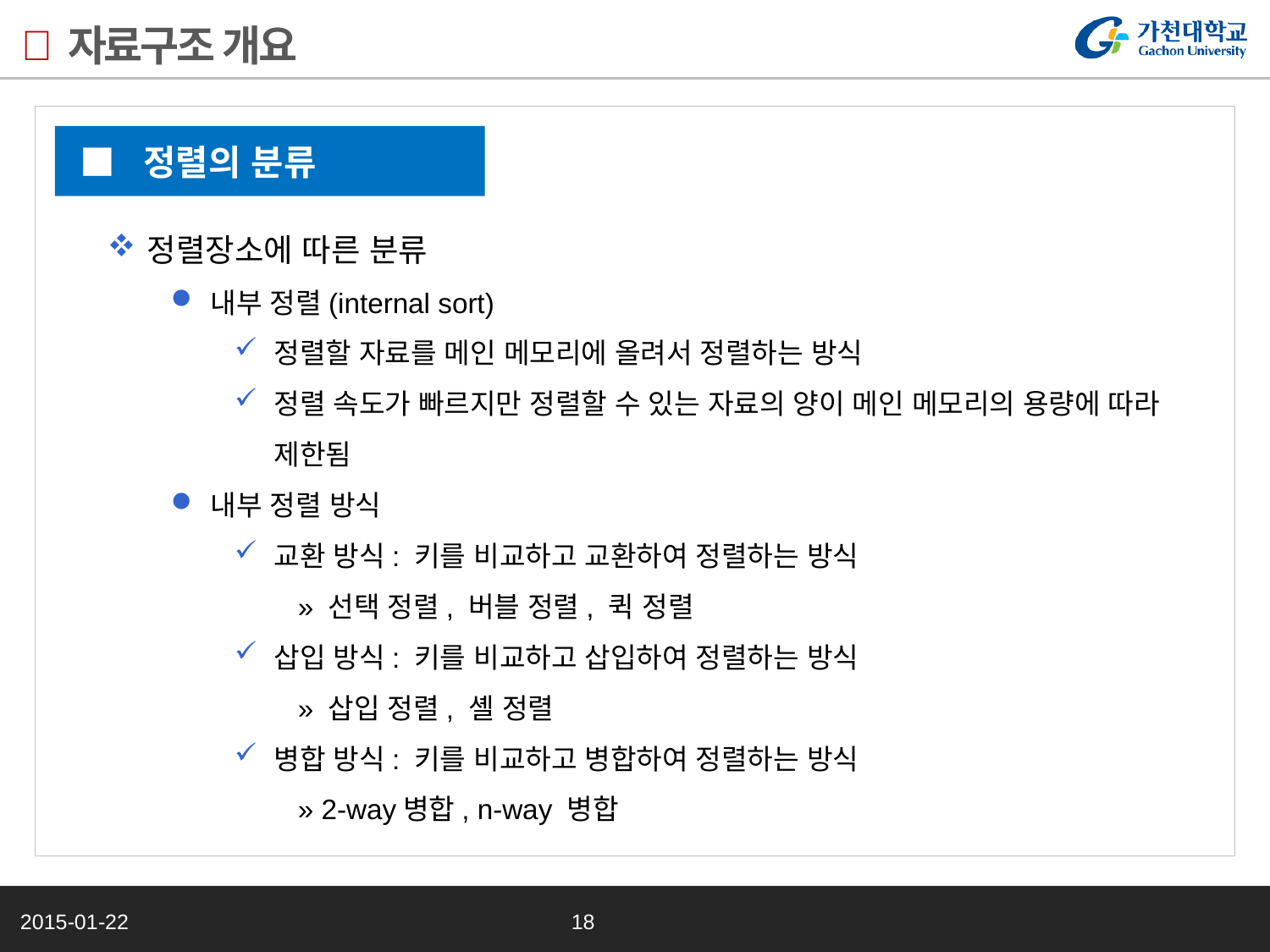

# 자료구조 개요

■  정렬의 분류
정렬장소에 따른 분류
내부 정렬(internal sort)
정렬할 자료를 메인 메모리에 올려서 정렬하는 방식
정렬 속도가 빠르지만 정렬할 수 있는 자료의 양이 메인 메모리의 용량에 따라 제한됨
내부 정렬 방식
교환 방식: 키를 비교하고 교환하여 정렬하는 방식
» 선택 정렬, 버블 정렬, 퀵 정렬
삽입 방식: 키를 비교하고 삽입하여 정렬하는 방식
» 삽입 정렬, 셸 정렬
병합 방식: 키를 비교하고 병합하여 정렬하는 방식
» 2-way병합, n-way 병합
2015-01-22
18